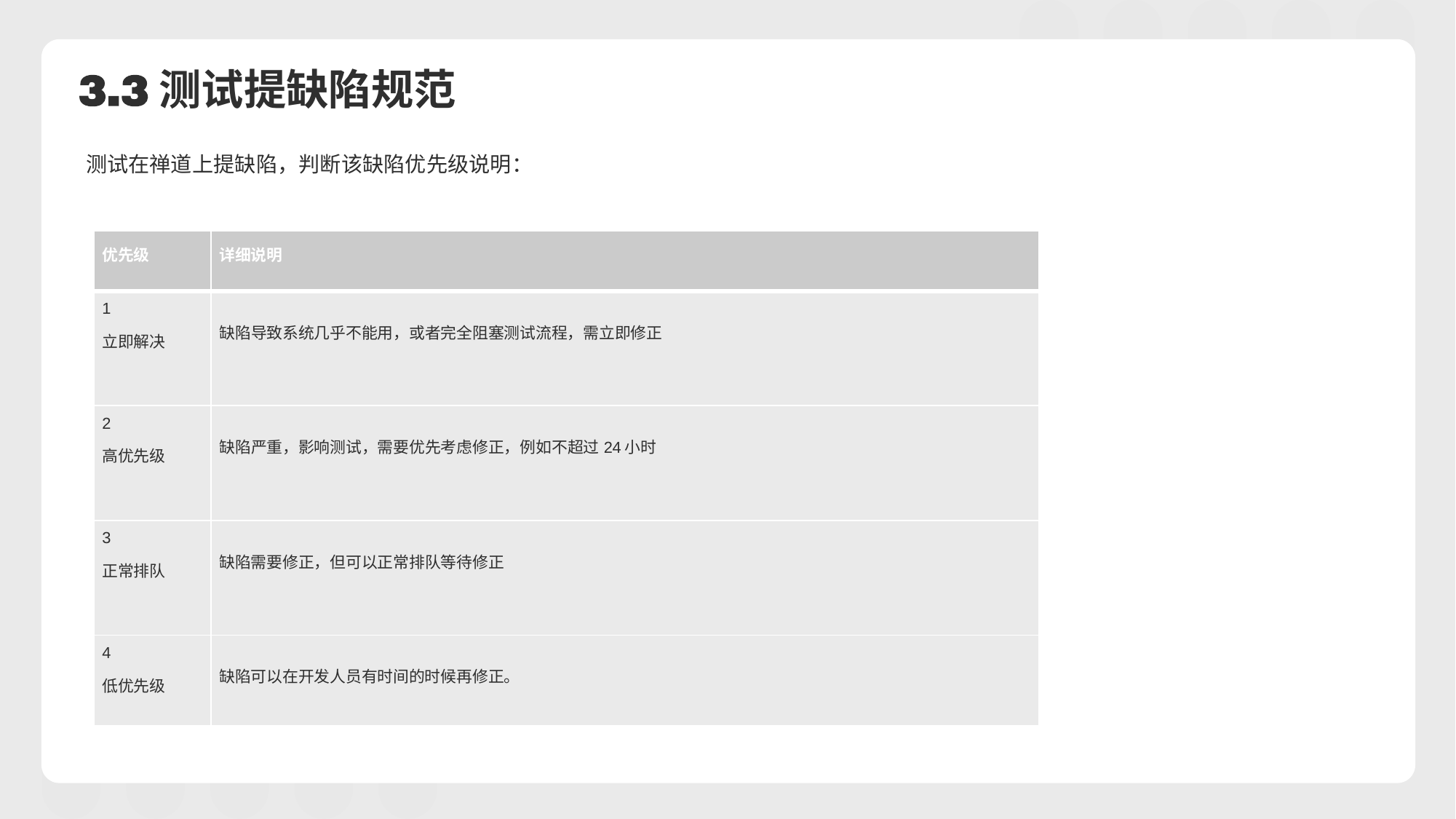

3.3测试提缺陷规范

测试在禅道上提缺陷，判断该缺陷优先级说明：
| 优先级 | 详细说明 |
| --- | --- |
| 1 立即解决 | 缺陷导致系统几乎不能用，或者完全阻塞测试流程，需立即修正 |
| 2 高优先级 | 缺陷严重，影响测试，需要优先考虑修正，例如不超过24小时 |
| 3 正常排队 | 缺陷需要修正，但可以正常排队等待修正 |
| 4 低优先级 | 缺陷可以在开发人员有时间的时候再修正。 |